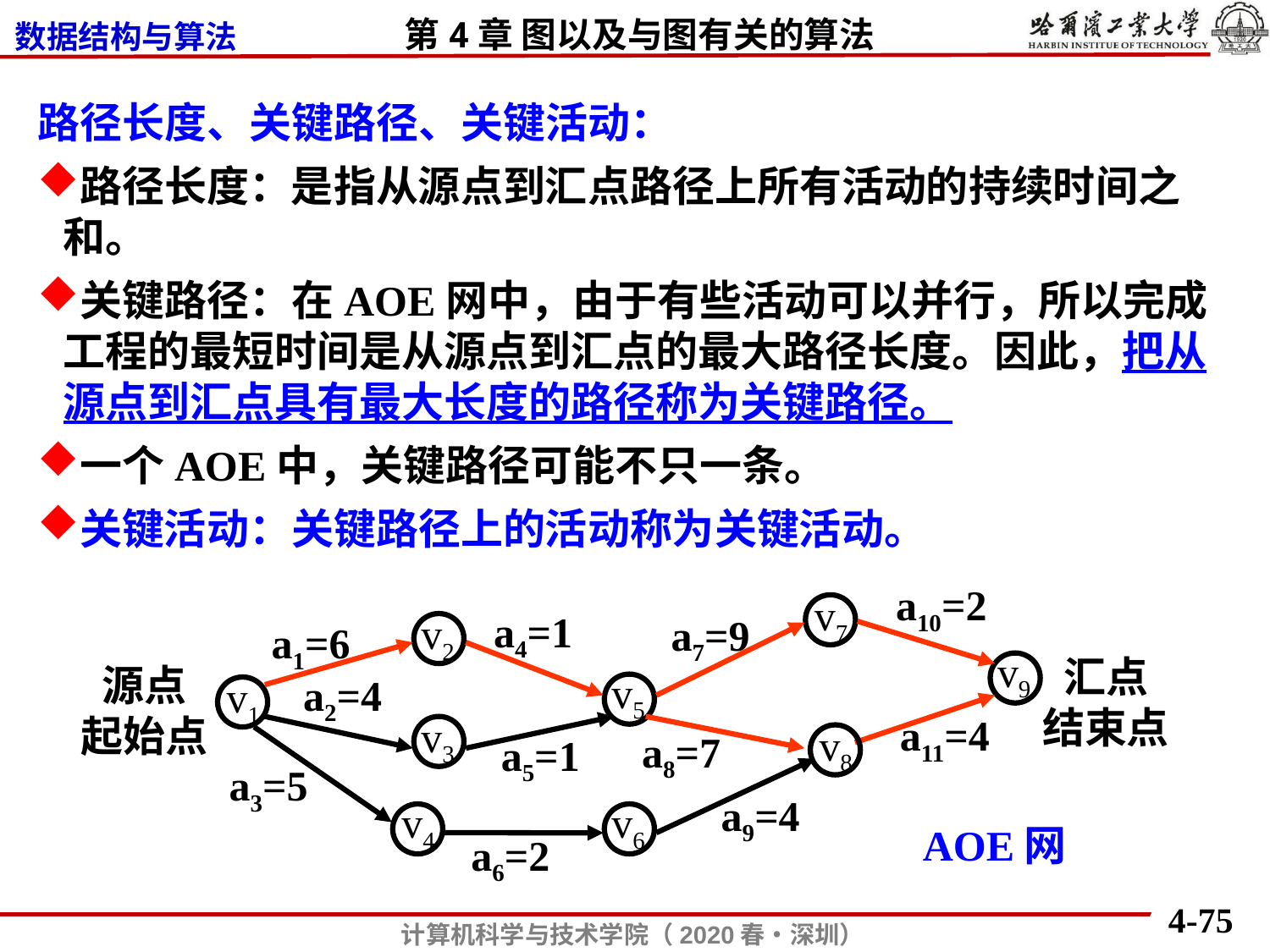

路径长度、关键路径、关键活动：
路径长度：是指从源点到汇点路径上所有活动的持续时间之和。
关键路径：在AOE网中，由于有些活动可以并行，所以完成工程的最短时间是从源点到汇点的最大路径长度。因此，把从源点到汇点具有最大长度的路径称为关键路径。
一个AOE中，关键路径可能不只一条。
关键活动：关键路径上的活动称为关键活动。
a10=2
v7

a4=1
v2
a7=9
a1=6

v9

汇点
结束点
源点
起始点

v5
a2=4
v1

a11=4
v3
v8

a8=7
a5=1

a3=5

a9=4
v4
v6

AOE网
a6=2